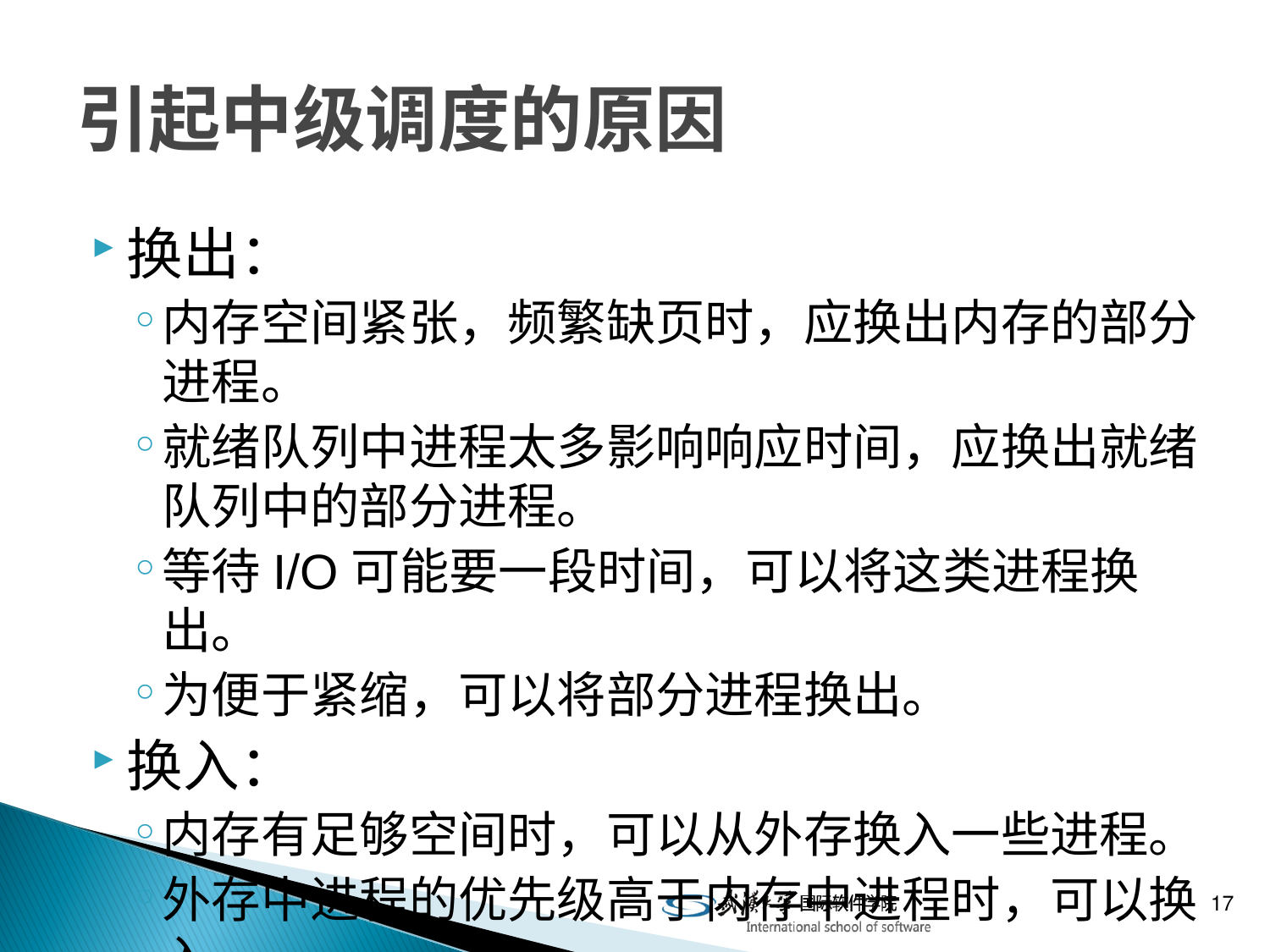

# 引起中级调度的原因
换出：
内存空间紧张，频繁缺页时，应换出内存的部分进程。
就绪队列中进程太多影响响应时间，应换出就绪队列中的部分进程。
等待I/O可能要一段时间，可以将这类进程换出。
为便于紧缩，可以将部分进程换出。
换入：
内存有足够空间时，可以从外存换入一些进程。
外存中进程的优先级高于内存中进程时，可以换入。